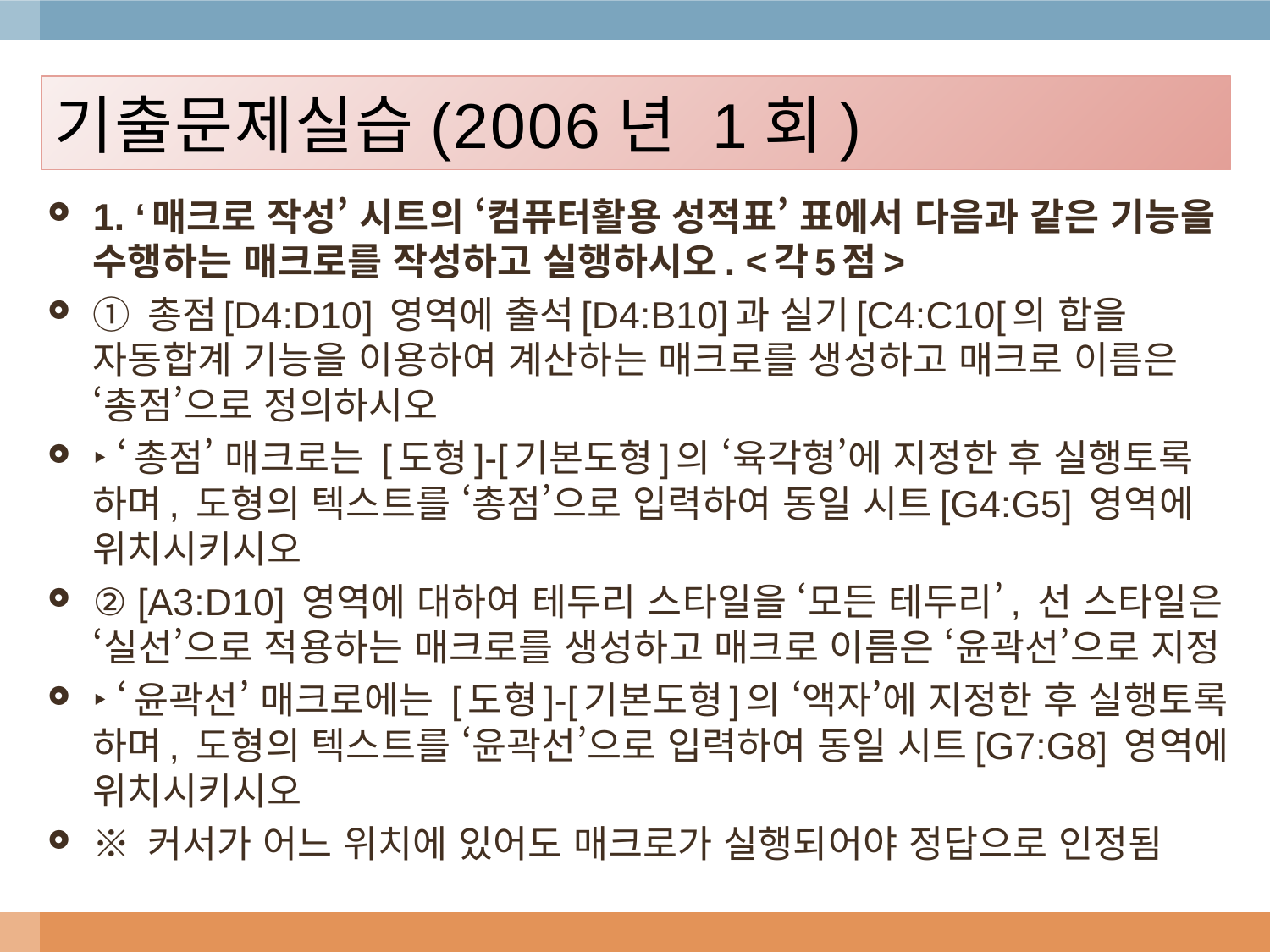

# 기출문제실습(2006년 1회)
1. ‘매크로 작성’ 시트의 ‘컴퓨터활용 성적표’ 표에서 다음과 같은 기능을 수행하는 매크로를 작성하고 실행하시오. <각5점>
① 총점[D4:D10] 영역에 출석[D4:B10]과 실기[C4:C10[의 합을 자동합계 기능을 이용하여 계산하는 매크로를 생성하고 매크로 이름은 ‘총점’으로 정의하시오
‣ ‘총점’ 매크로는 [도형]-[기본도형]의 ‘육각형’에 지정한 후 실행토록 하며, 도형의 텍스트를 ‘총점’으로 입력하여 동일 시트[G4:G5] 영역에 위치시키시오
② [A3:D10] 영역에 대하여 테두리 스타일을 ‘모든 테두리’, 선 스타일은 ‘실선’으로 적용하는 매크로를 생성하고 매크로 이름은 ‘윤곽선’으로 지정
‣ ‘윤곽선’ 매크로에는 [도형]-[기본도형]의 ‘액자’에 지정한 후 실행토록 하며, 도형의 텍스트를 ‘윤곽선’으로 입력하여 동일 시트[G7:G8] 영역에 위치시키시오
※ 커서가 어느 위치에 있어도 매크로가 실행되어야 정답으로 인정됨